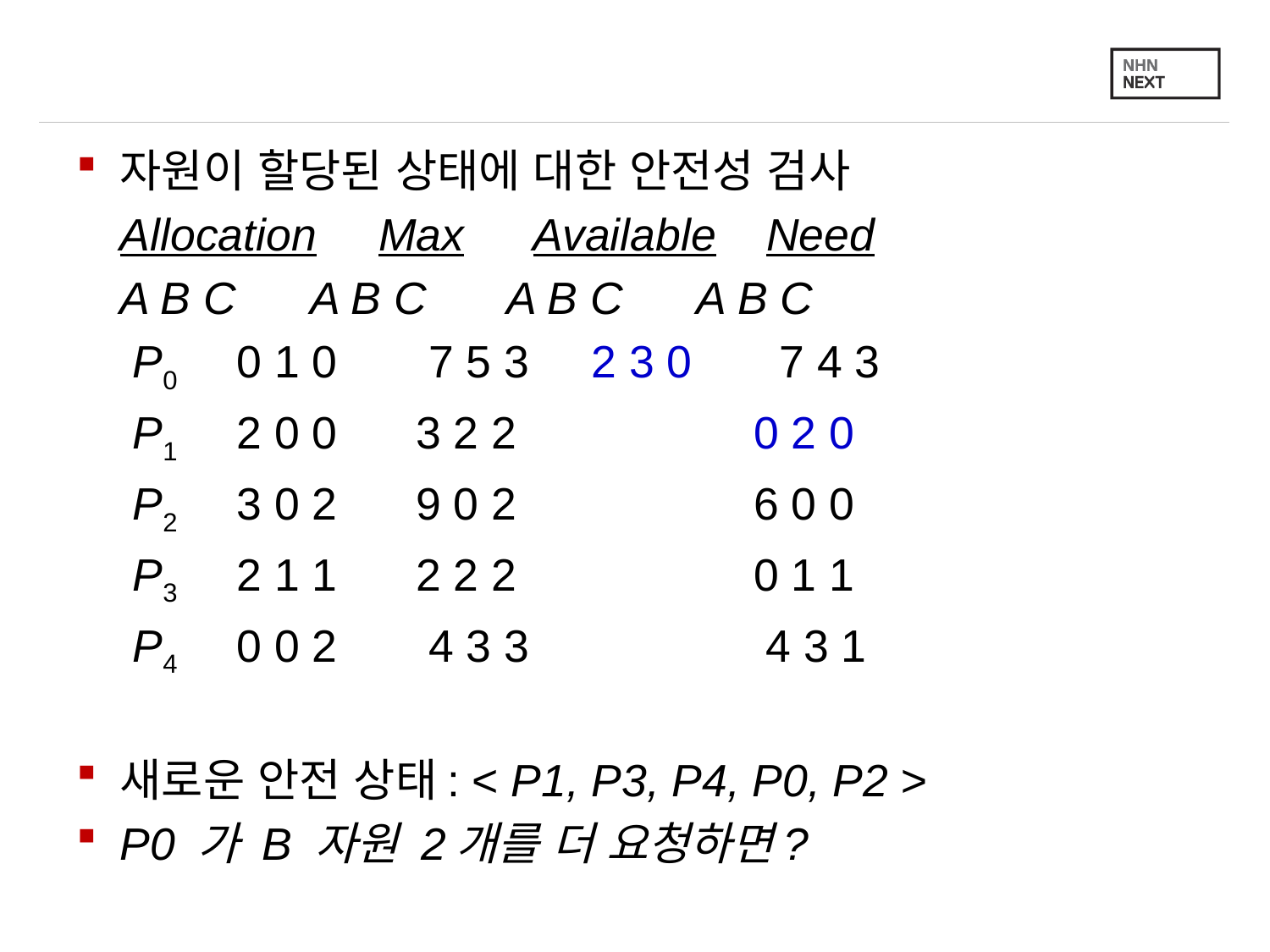

#
자원이 할당된 상태에 대한 안전성 검사
			Allocation	  Max	     Available    Need
			A B C	      A B C 	   A B C      A B C
		 P0	0 1 0	      7 5 3     2 3 0       7 4 3
		 P1	2 0 0 	     3 2 2                   0 2 0
		 P2	3 0 2 	     9 0 2                   6 0 0
		 P3	2 1 1 	     2 2 2                   0 1 1
		 P4	0 0 2	      4 3 3                   4 3 1

새로운 안전 상태: < P1, P3, P4, P0, P2 >
P0 가 B 자원 2개를 더 요청하면?